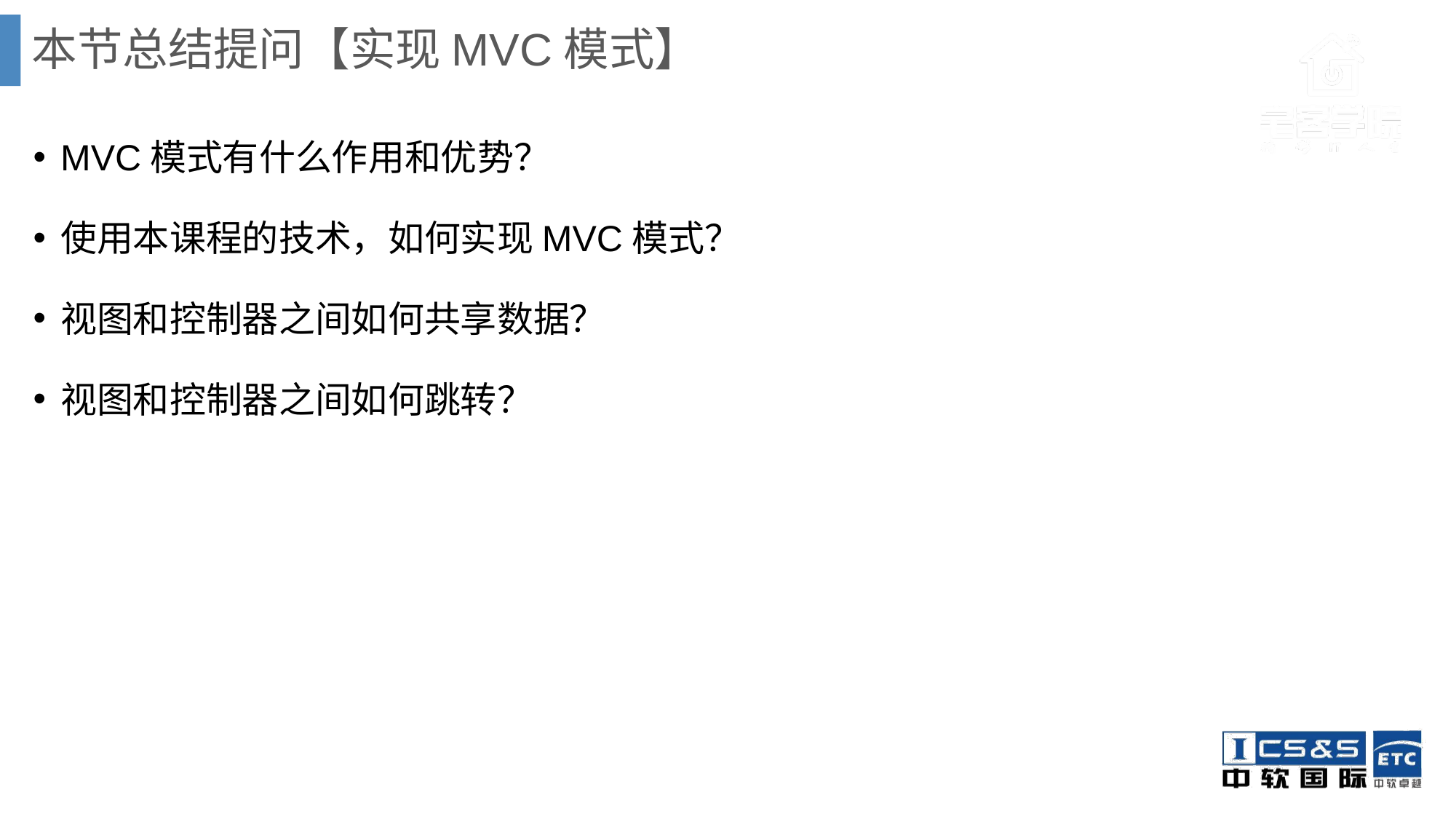

# 本节总结提问【实现MVC模式】
MVC模式有什么作用和优势？
使用本课程的技术，如何实现MVC模式？
视图和控制器之间如何共享数据？
视图和控制器之间如何跳转？